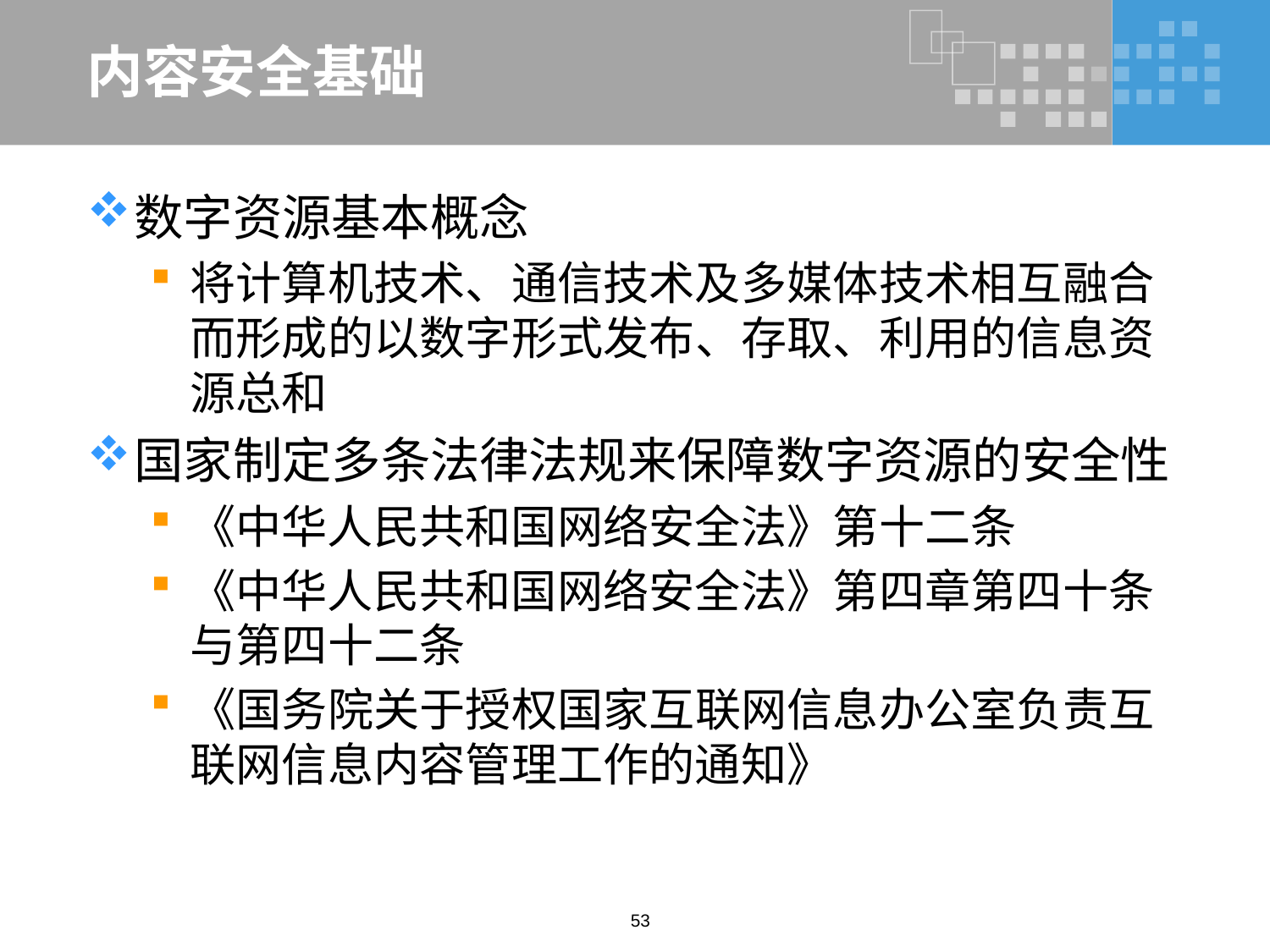

# 内容安全基础
数字资源基本概念
将计算机技术、通信技术及多媒体技术相互融合而形成的以数字形式发布、存取、利用的信息资源总和
国家制定多条法律法规来保障数字资源的安全性
《中华人民共和国网络安全法》第十二条
《中华人民共和国网络安全法》第四章第四十条与第四十二条
《国务院关于授权国家互联网信息办公室负责互联网信息内容管理工作的通知》
53